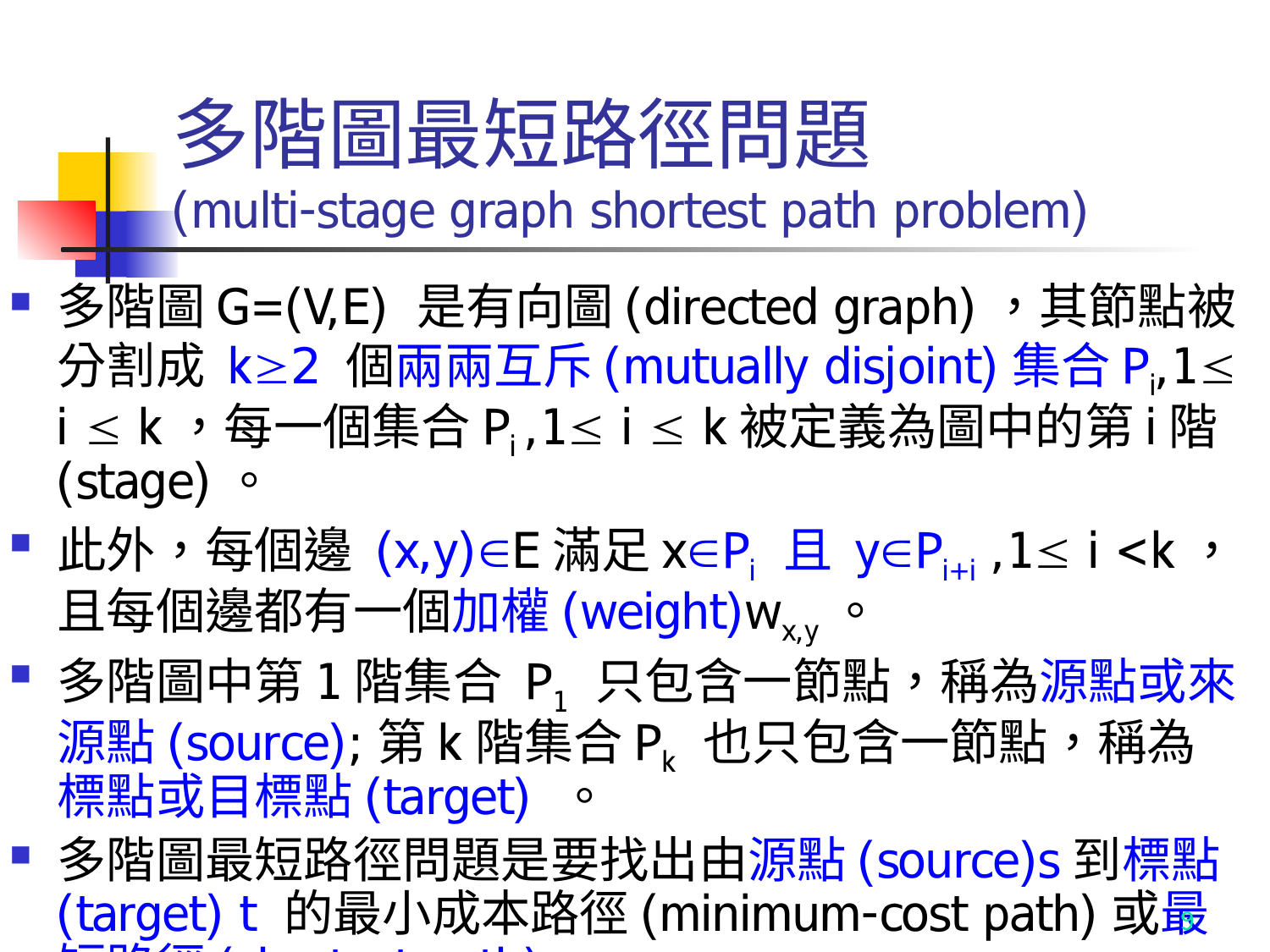

# 多階圖最短路徑問題 (multi-stage graph shortest path problem)
多階圖G=(V,E) 是有向圖(directed graph)，其節點被分割成 k≥2 個兩兩互斥(mutually disjoint)集合Pi,1≤ i ≤ k，每一個集合Pi ,1≤ i ≤ k被定義為圖中的第i階(stage)。
此外，每個邊 (x,y)∈E滿足x∈Pi 且 y∈Pi+i ,1≤ i <k，且每個邊都有一個加權(weight)wx,y。
多階圖中第1階集合 P1 只包含一節點，稱為源點或來源點(source);第k階集合Pk 也只包含一節點，稱為標點或目標點(target) 。
多階圖最短路徑問題是要找出由源點(source)s到標點 (target) t 的最小成本路徑(minimum-cost path)或最短路徑(shortest path)。
9